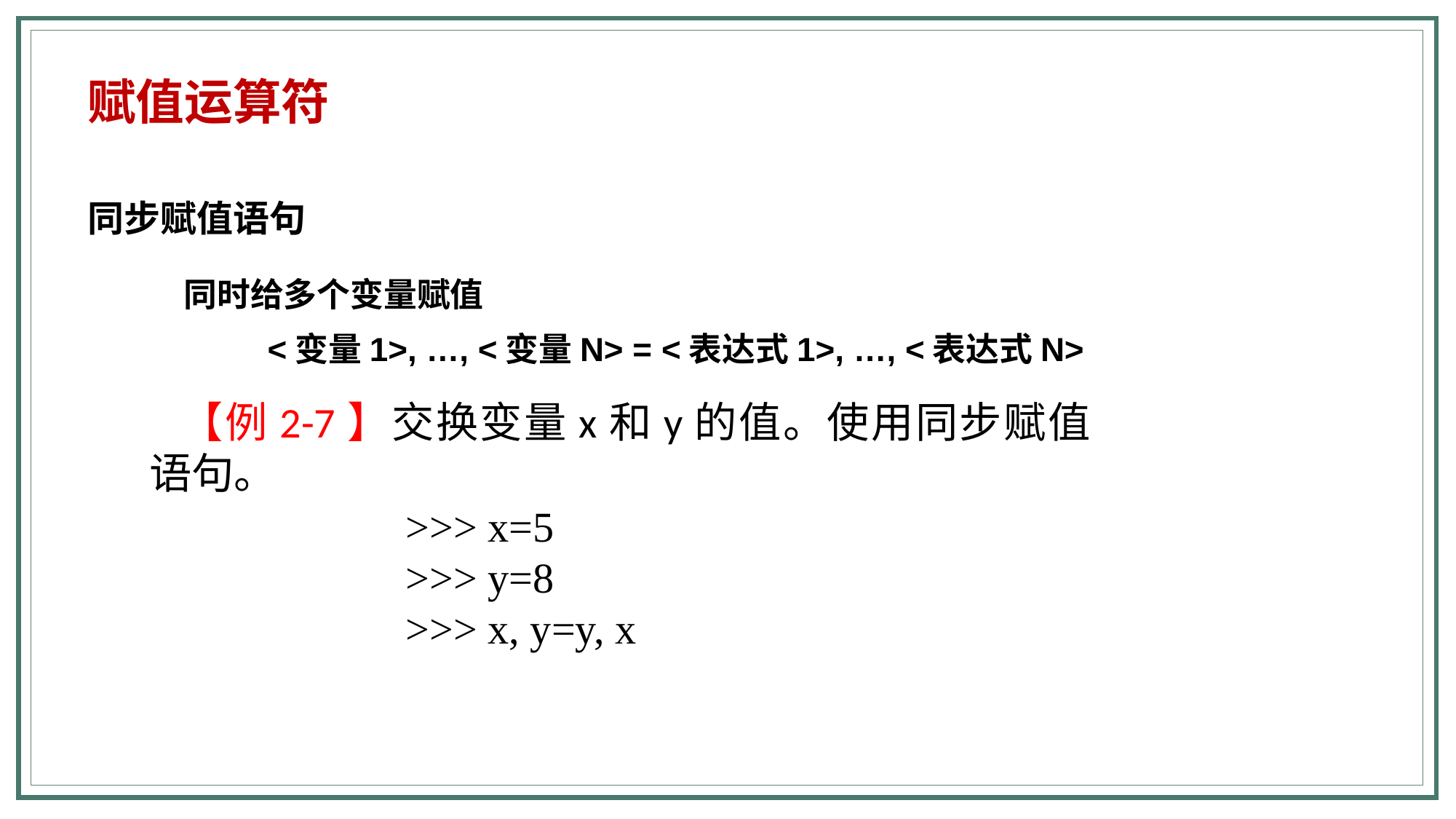

赋值运算符
同步赋值语句
同时给多个变量赋值
         <变量1>, …, <变量N> = <表达式1>, …, <表达式N>
【例2-7】交换变量x和y的值。使用同步赋值语句。
>>> x=5
>>> y=8
>>> x, y=y, x